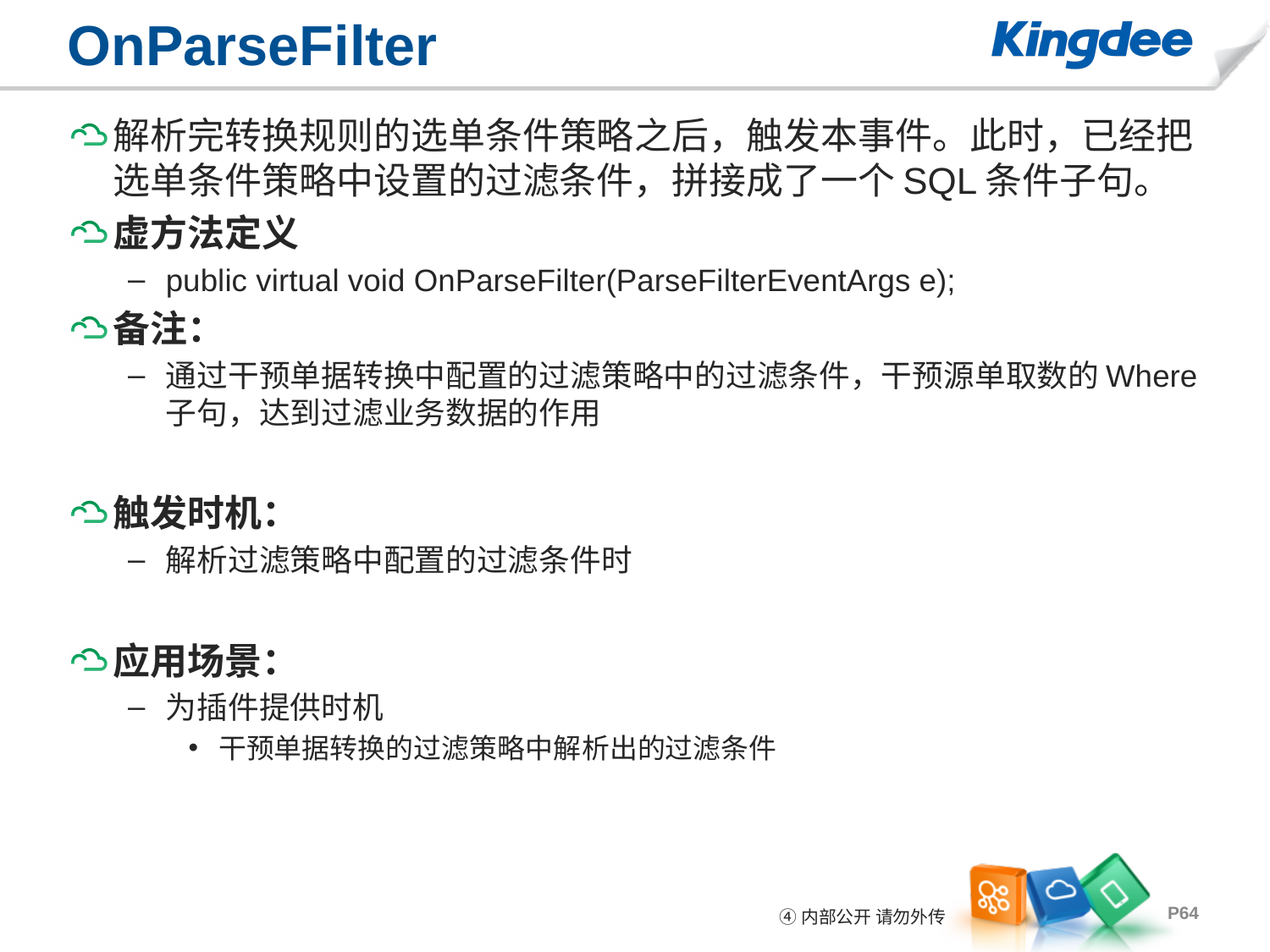

# OnParseFilter
解析完转换规则的选单条件策略之后，触发本事件。此时，已经把选单条件策略中设置的过滤条件，拼接成了一个SQL条件子句。
虚方法定义
public virtual void OnParseFilter(ParseFilterEventArgs e);
备注：
通过干预单据转换中配置的过滤策略中的过滤条件，干预源单取数的Where子句，达到过滤业务数据的作用

触发时机：
解析过滤策略中配置的过滤条件时

应用场景：
为插件提供时机
干预单据转换的过滤策略中解析出的过滤条件